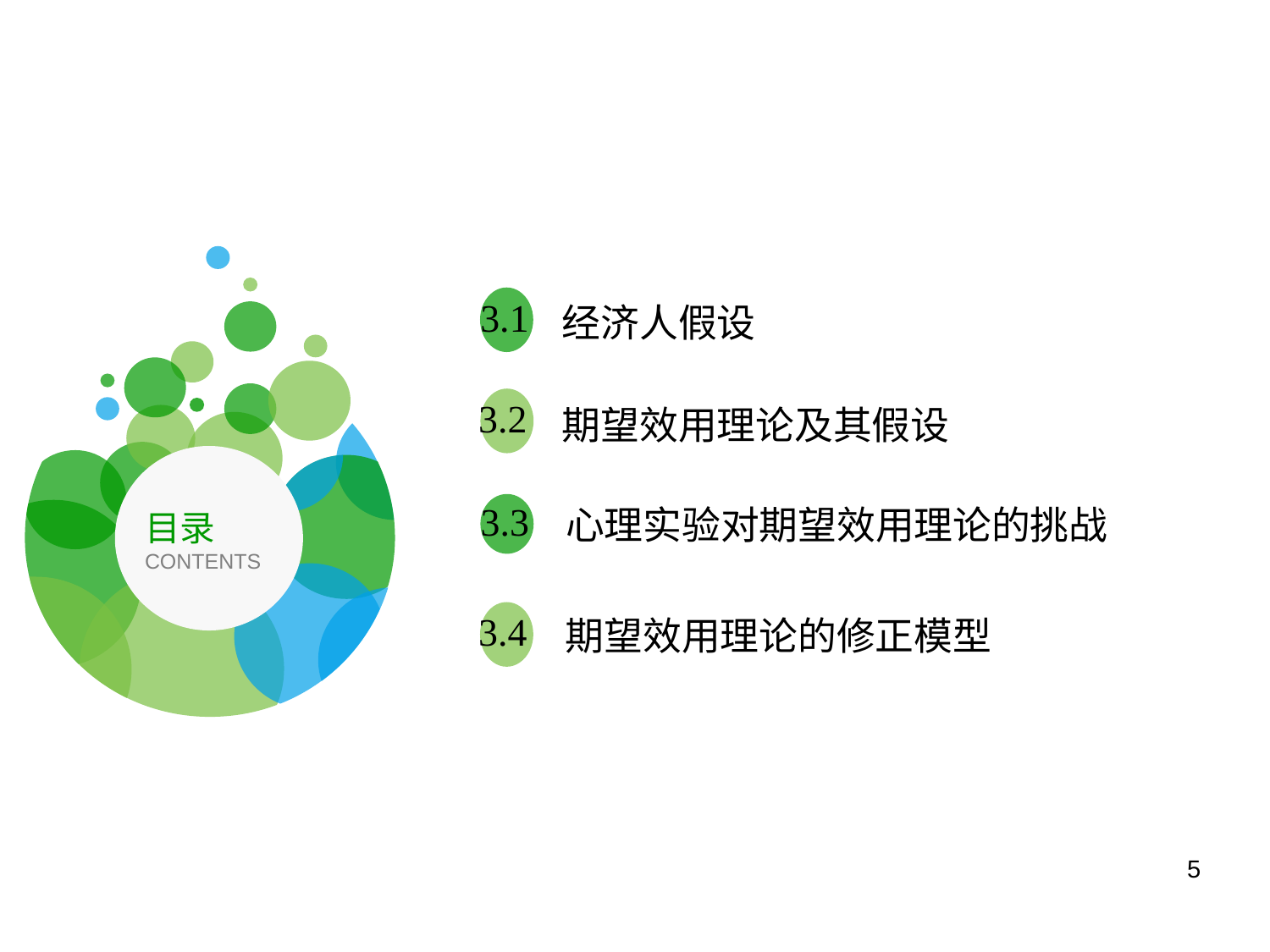

3.1

经济人假设
3.2

期望效用理论及其假设

3.3

心理实验对期望效用理论的挑战
目录
CONTENTS
3.4

期望效用理论的修正模型